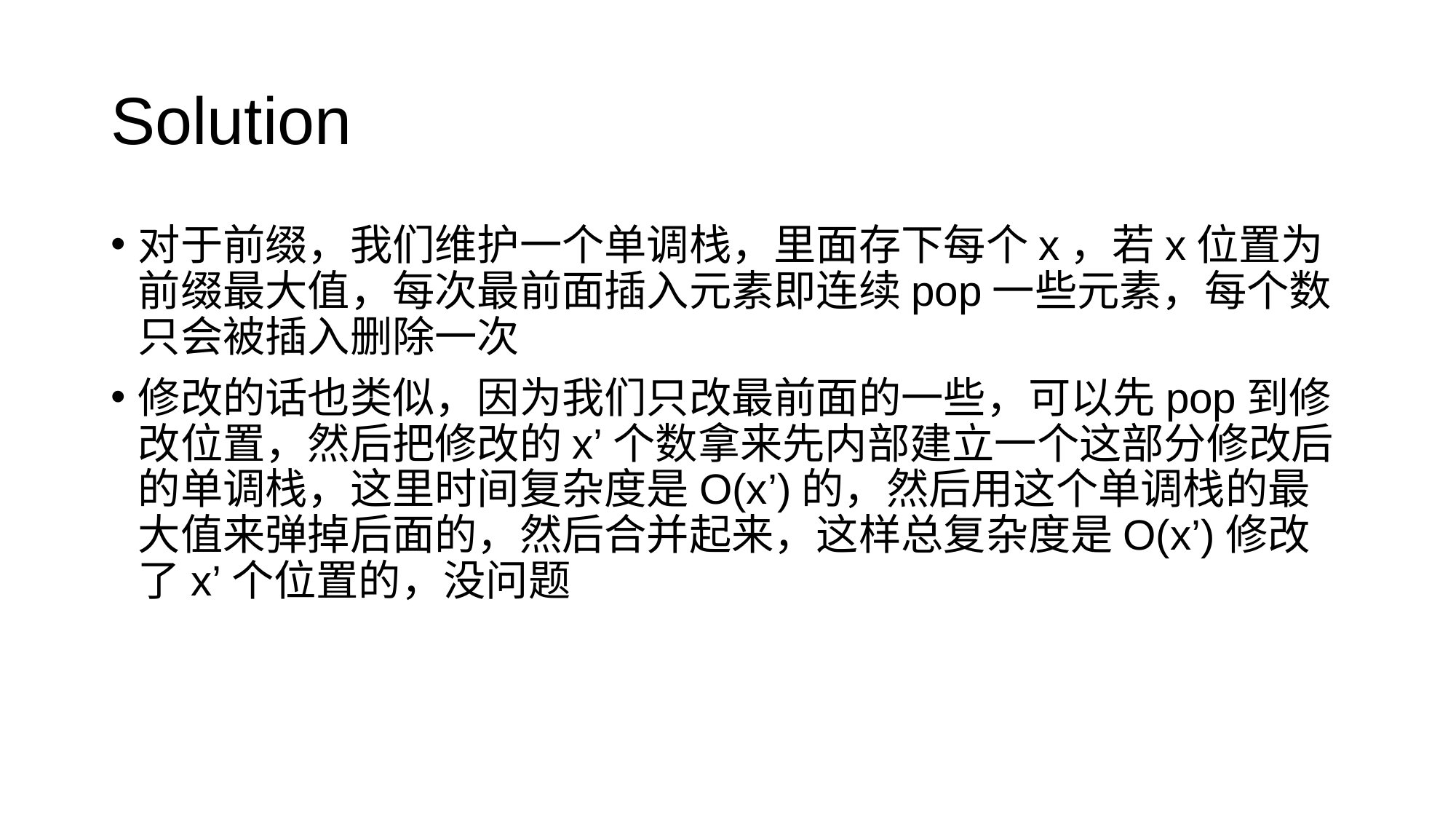

# Solution
对于前缀，我们维护一个单调栈，里面存下每个x，若x位置为前缀最大值，每次最前面插入元素即连续pop一些元素，每个数只会被插入删除一次
修改的话也类似，因为我们只改最前面的一些，可以先pop到修改位置，然后把修改的x’个数拿来先内部建立一个这部分修改后的单调栈，这里时间复杂度是O(x’)的，然后用这个单调栈的最大值来弹掉后面的，然后合并起来，这样总复杂度是O(x’)修改了x’个位置的，没问题